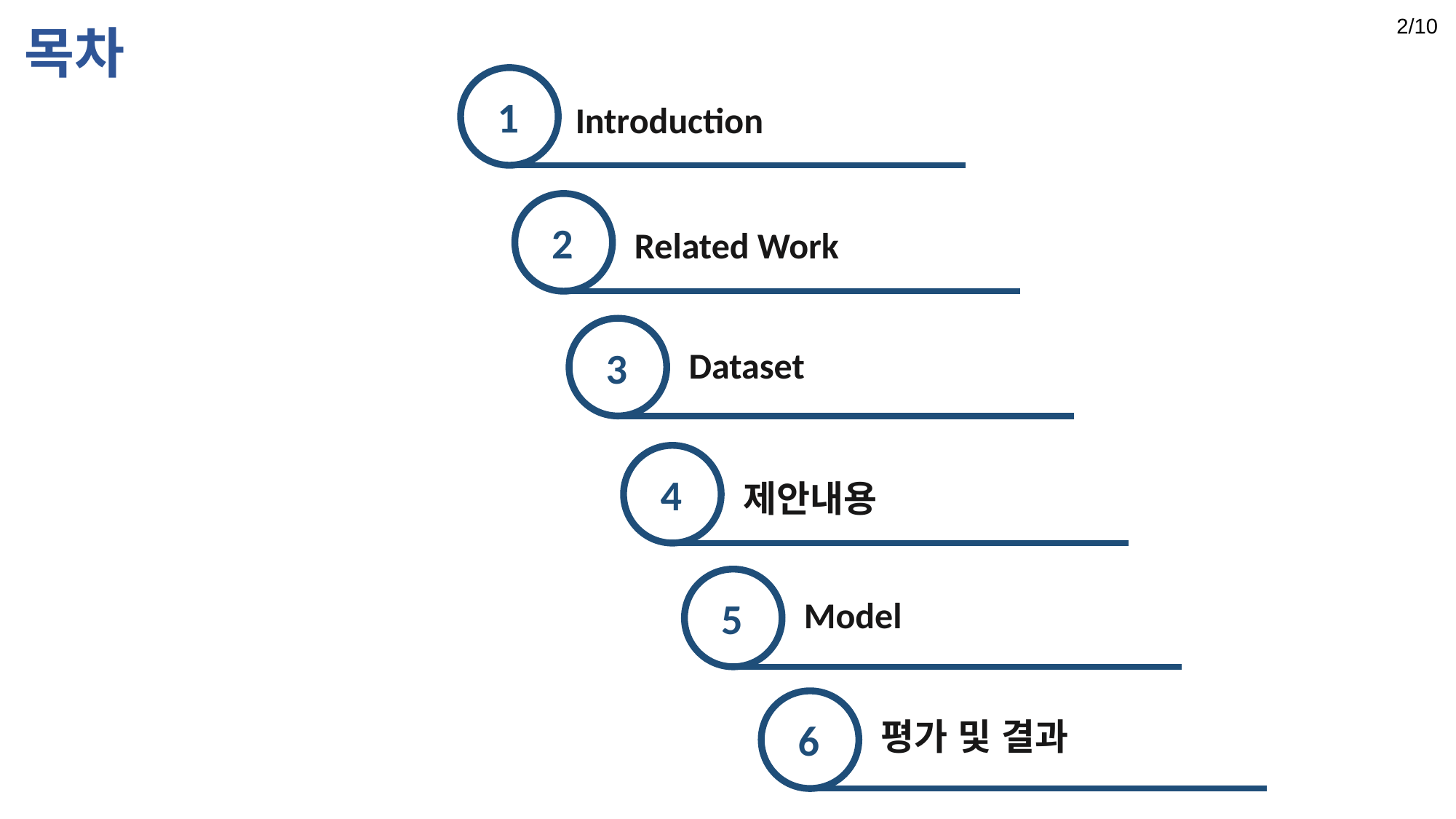

2/10
목차

1
Introduction

2
Related Work

3
Dataset

4
제안내용

Model
5

평가 및 결과
6